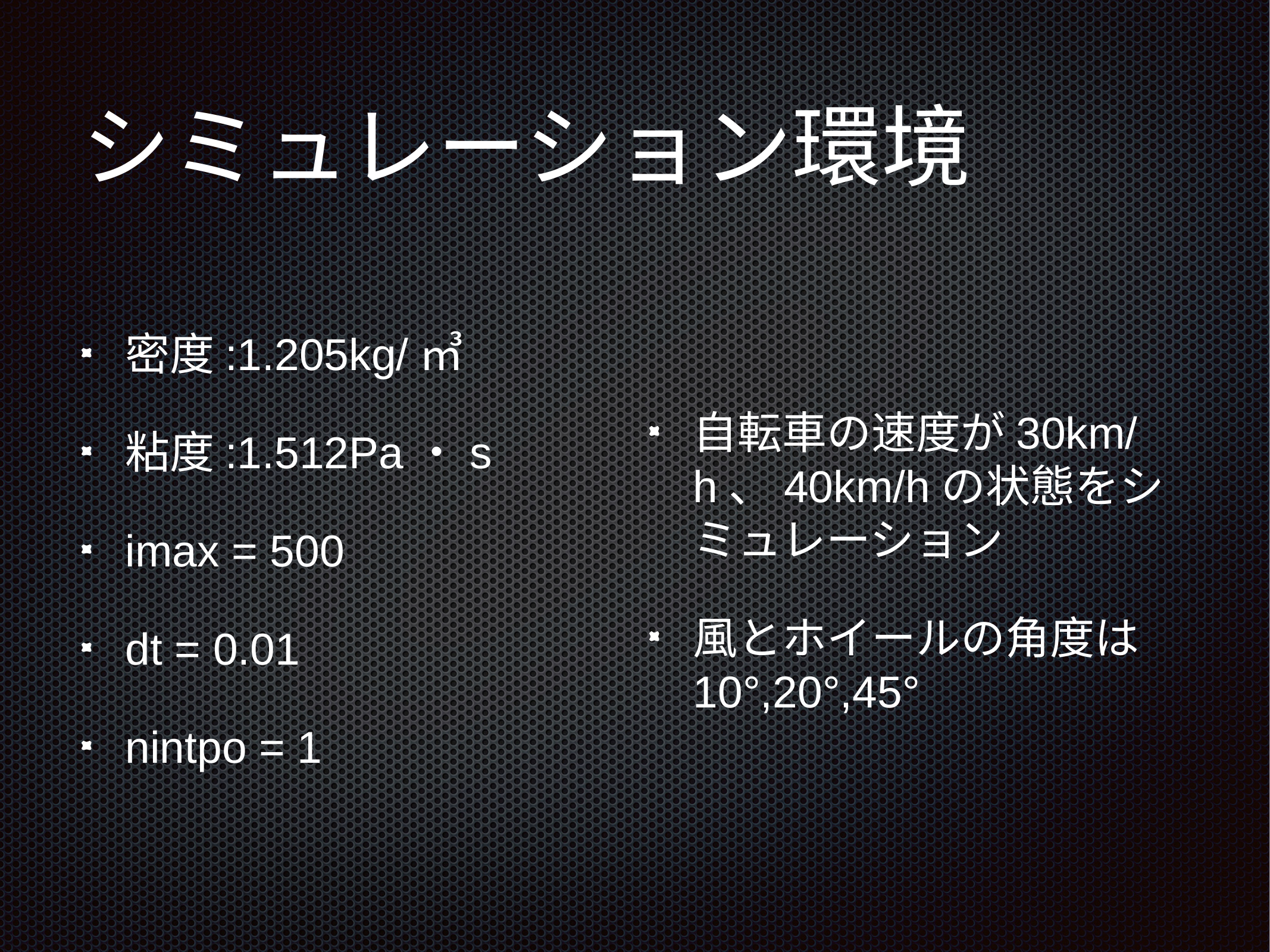

# シミュレーション環境
密度:1.205kg/㎥
粘度:1.512Pa・s
imax = 500
dt = 0.01
nintpo = 1
自転車の速度が30km/h、40km/hの状態をシミュレーション
風とホイールの角度は10°,20°,45°